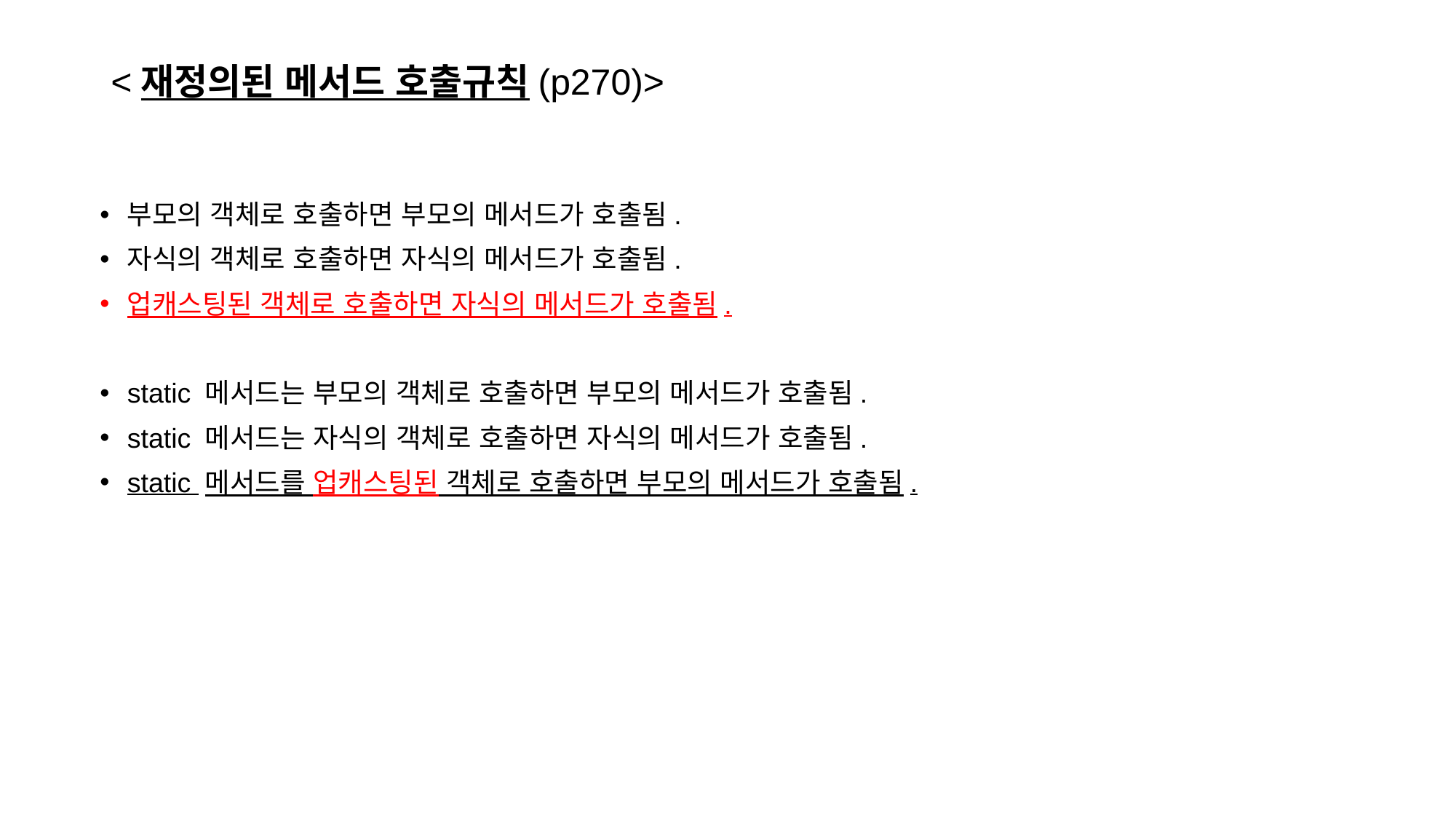

# <재정의된 메서드 호출규칙(p270)>

부모의 객체로 호출하면 부모의 메서드가 호출됨.
자식의 객체로 호출하면 자식의 메서드가 호출됨.
업캐스팅된 객체로 호출하면 자식의 메서드가 호출됨.

static 메서드는 부모의 객체로 호출하면 부모의 메서드가 호출됨.
static 메서드는 자식의 객체로 호출하면 자식의 메서드가 호출됨.
static 메서드를 업캐스팅된 객체로 호출하면 부모의 메서드가 호출됨.